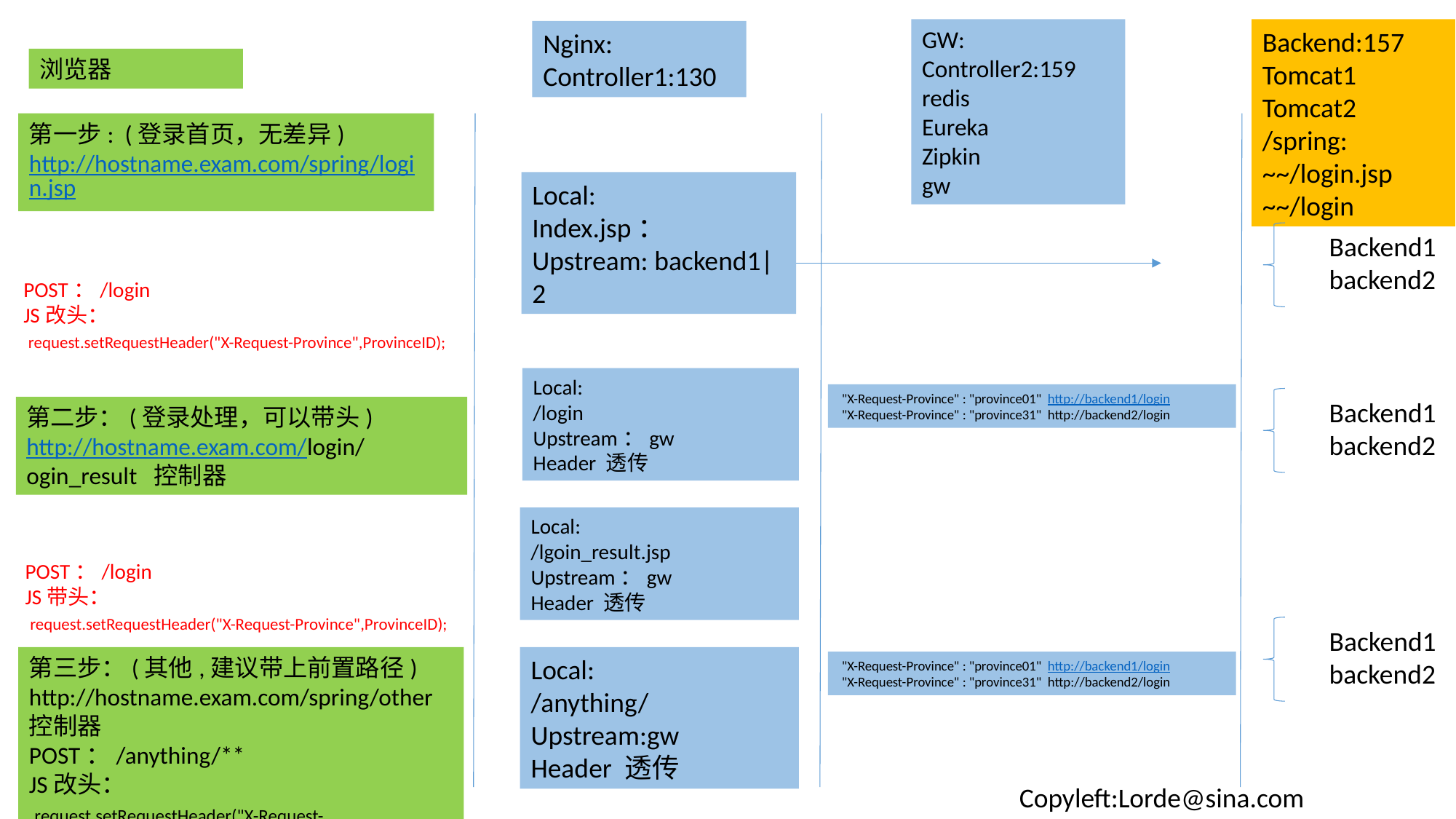

GW:
Controller2:159
redis
Eureka
Zipkin
gw
Backend:157
Tomcat1
Tomcat2
/spring:              ~~/login.jsp
~~/login
Nginx:
Controller1:130
浏览器
第一步:  (登录首页，无差异)
http://hostname.exam.com/spring/login.jsp

Local:
Index.jsp：
Upstream: backend1|2

Backend1
backend2
Action:
POST：/login
JS改头：
 request.setRequestHeader("X-Request-Province",ProvinceID);
Local:
/login
Upstream：gw
Header 透传
 "X-Request-Province" : "province01"  http://backend1/login
 "X-Request-Province" : "province31"  http://backend2/login

Backend1
backend2
第二步：(登录处理，可以带头)
http://hostname.exam.com/login/ogin_result  控制器
Local:
/lgoin_result.jsp
Upstream：gw
Header 透传
Action:
POST：/login
JS带头：
 request.setRequestHeader("X-Request-Province",ProvinceID);

Backend1
backend2
第三步：(其他,建议带上前置路径)
http://hostname.exam.com/spring/other 控制器
POST：/anything/**
JS改头：
 request.setRequestHeader("X-Request-Province",ProvinceID);
Local:
/anything/
Upstream:gw
Header 透传
 "X-Request-Province" : "province01"  http://backend1/login
 "X-Request-Province" : "province31"  http://backend2/login
Copyleft:Lorde@sina.com